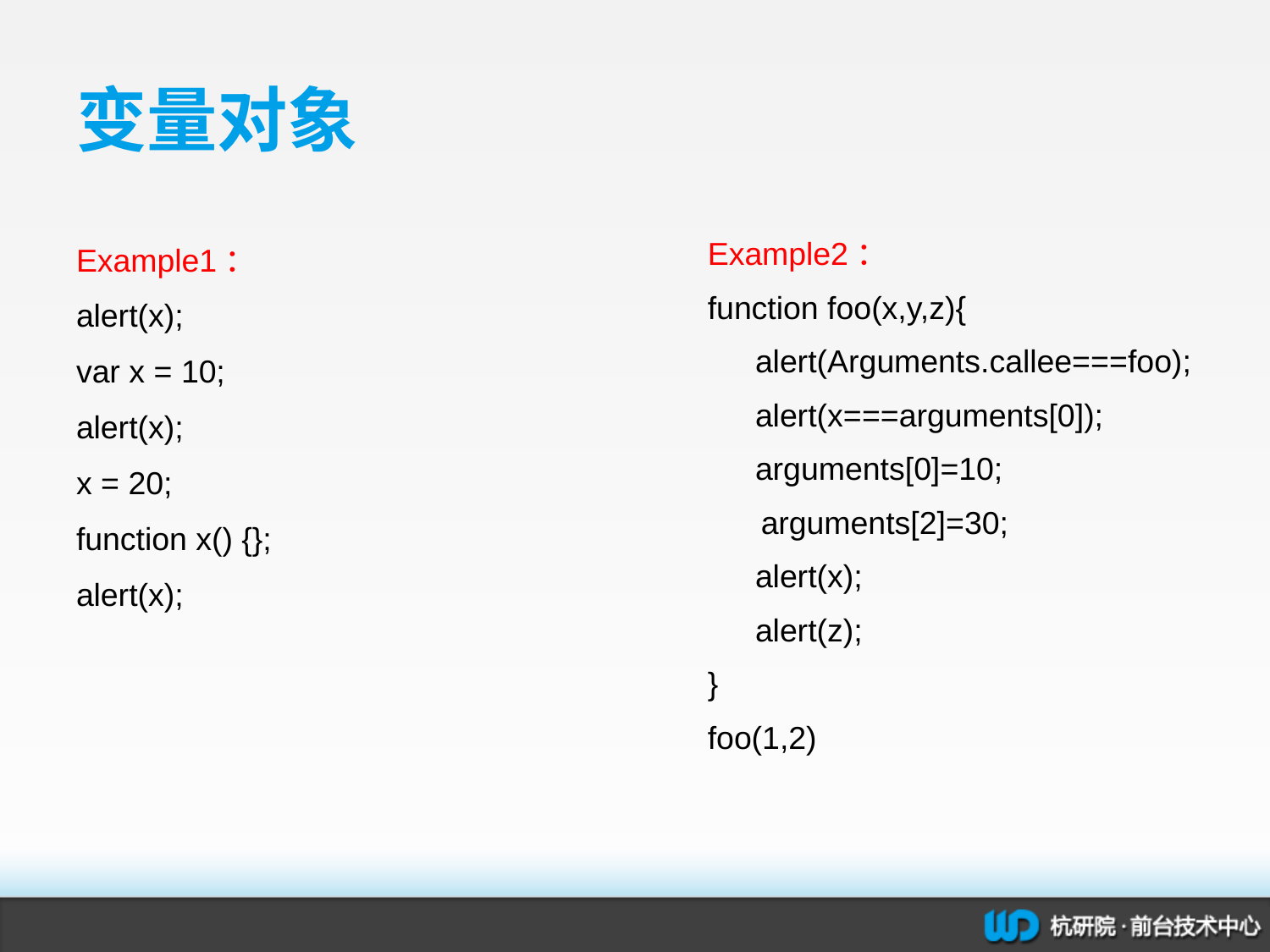

# 变量对象
Example2：
function foo(x,y,z){
	alert(Arguments.callee===foo);
	alert(x===arguments[0]);
	arguments[0]=10;
      arguments[2]=30;
	alert(x);
	alert(z);
}
foo(1,2)
Example1：
alert(x);
var x = 10;
alert(x);
x = 20;
function x() {};
alert(x);